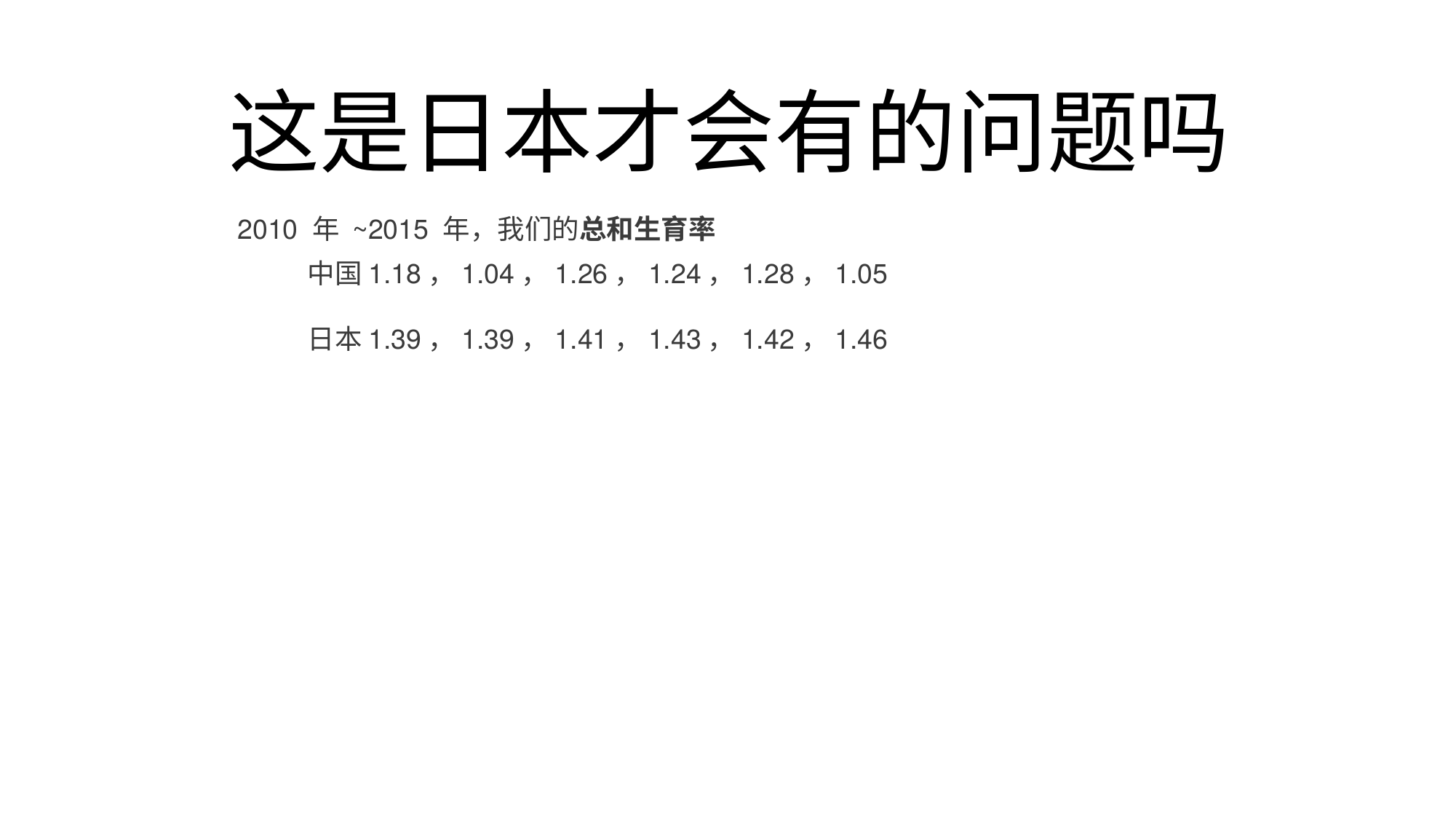

# 这是日本才会有的问题吗
2010 年 ~2015 年，我们的总和生育率
中国
1.18，1.04，1.26，1.24，1.28，1.05
日本
1.39，1.39，1.41，1.43，1.42，1.46